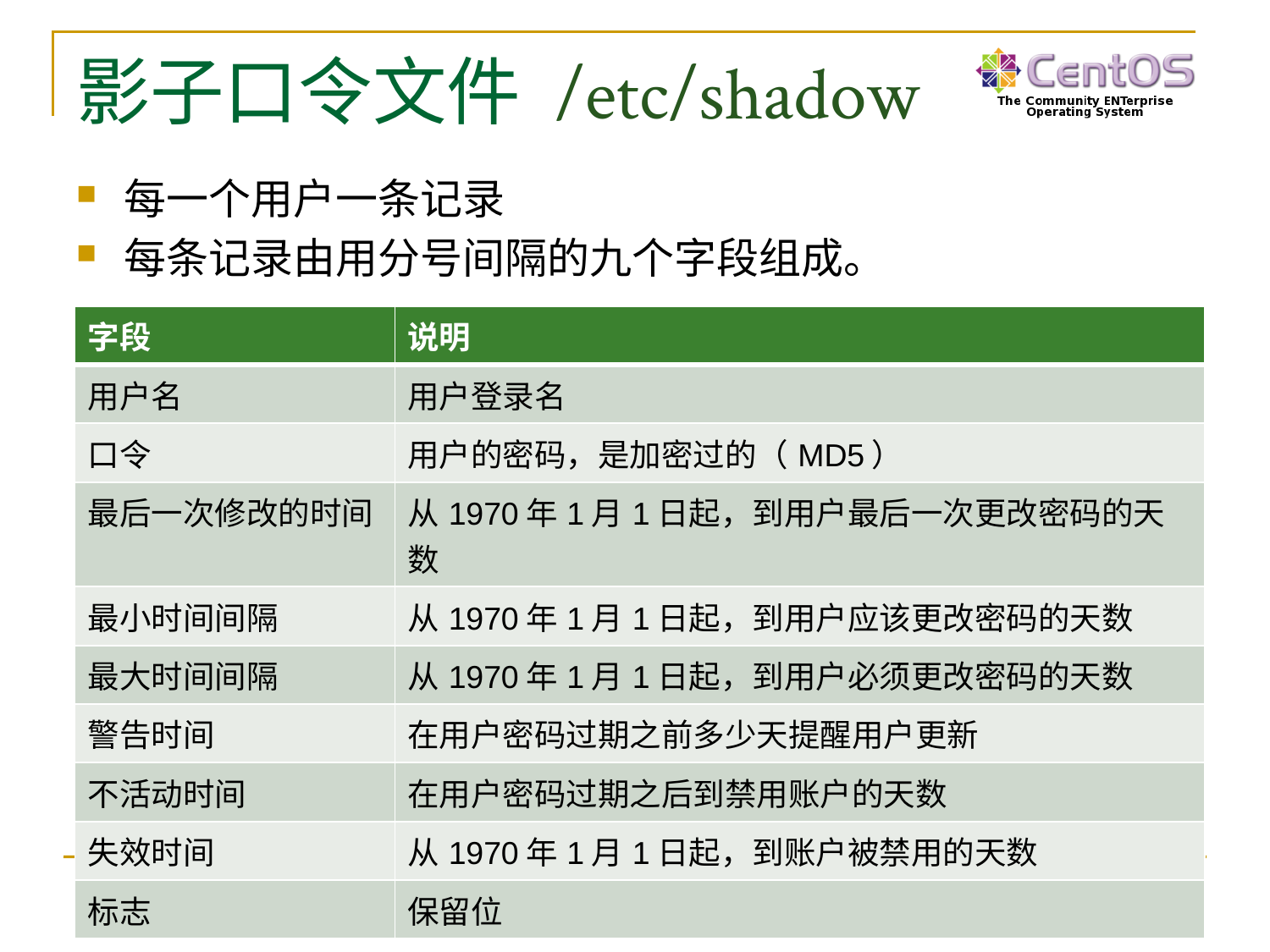

# 影子口令文件 /etc/shadow
每一个用户一条记录
每条记录由用分号间隔的九个字段组成。
| 字段 | 说明 |
| --- | --- |
| 用户名 | 用户登录名 |
| 口令 | 用户的密码，是加密过的（MD5） |
| 最后一次修改的时间 | 从1970年1月1日起，到用户最后一次更改密码的天数 |
| 最小时间间隔 | 从1970年1月1日起，到用户应该更改密码的天数 |
| 最大时间间隔 | 从1970年1月1日起，到用户必须更改密码的天数 |
| 警告时间 | 在用户密码过期之前多少天提醒用户更新 |
| 不活动时间 | 在用户密码过期之后到禁用账户的天数 |
| 失效时间 | 从1970年1月1日起，到账户被禁用的天数 |
| 标志 | 保留位 |
梁如军（linuxbooks@126.com）
Creative Commons License（BY-NC-SA）
2019年2月17日
14